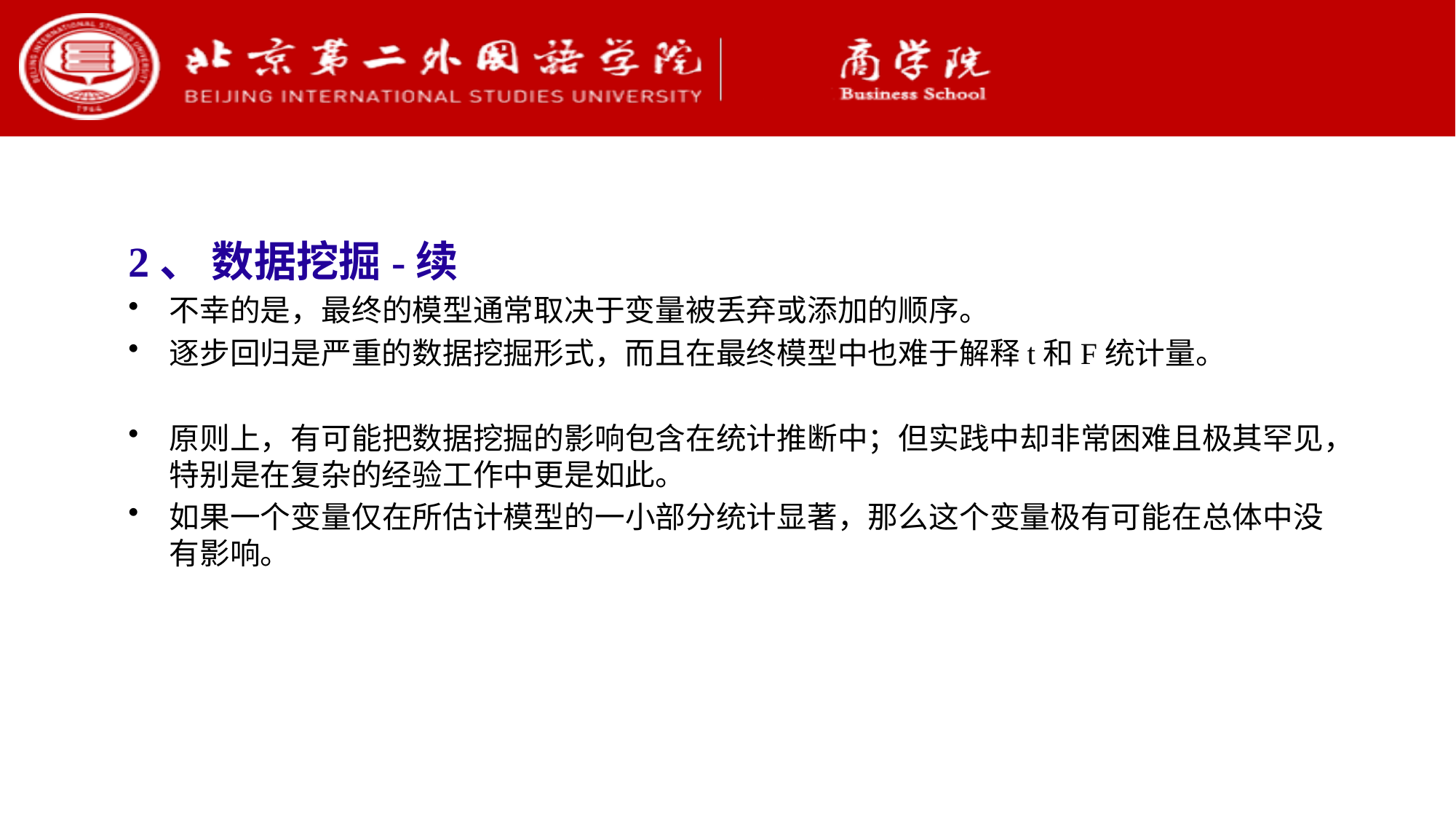

2、 数据挖掘-续
不幸的是，最终的模型通常取决于变量被丢弃或添加的顺序。
逐步回归是严重的数据挖掘形式，而且在最终模型中也难于解释t和F统计量。

原则上，有可能把数据挖掘的影响包含在统计推断中；但实践中却非常困难且极其罕见，特别是在复杂的经验工作中更是如此。
如果一个变量仅在所估计模型的一小部分统计显著，那么这个变量极有可能在总体中没有影响。